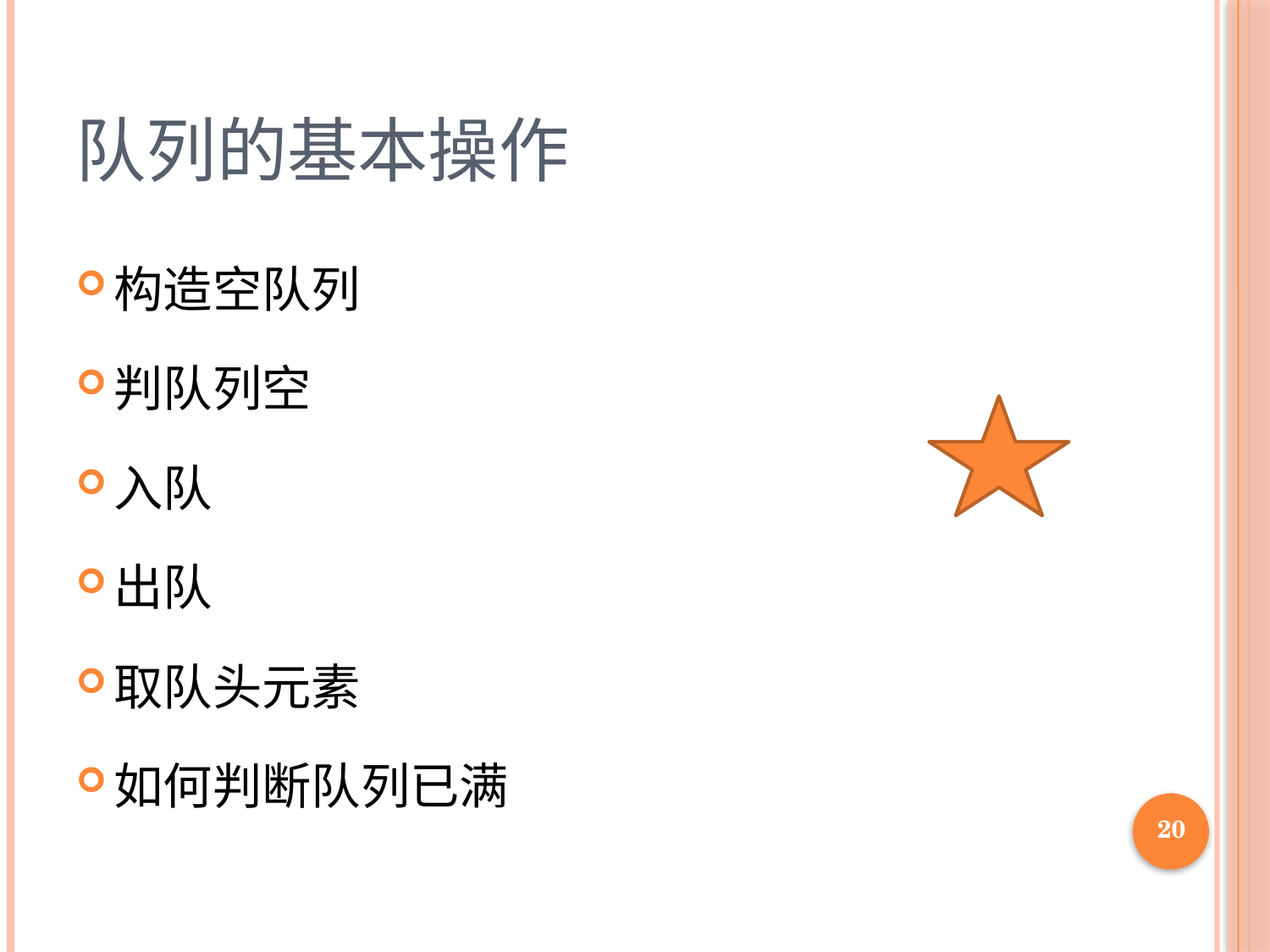

# 队列的基本操作
构造空队列
判队列空
入队
出队
取队头元素
如何判断队列已满

20